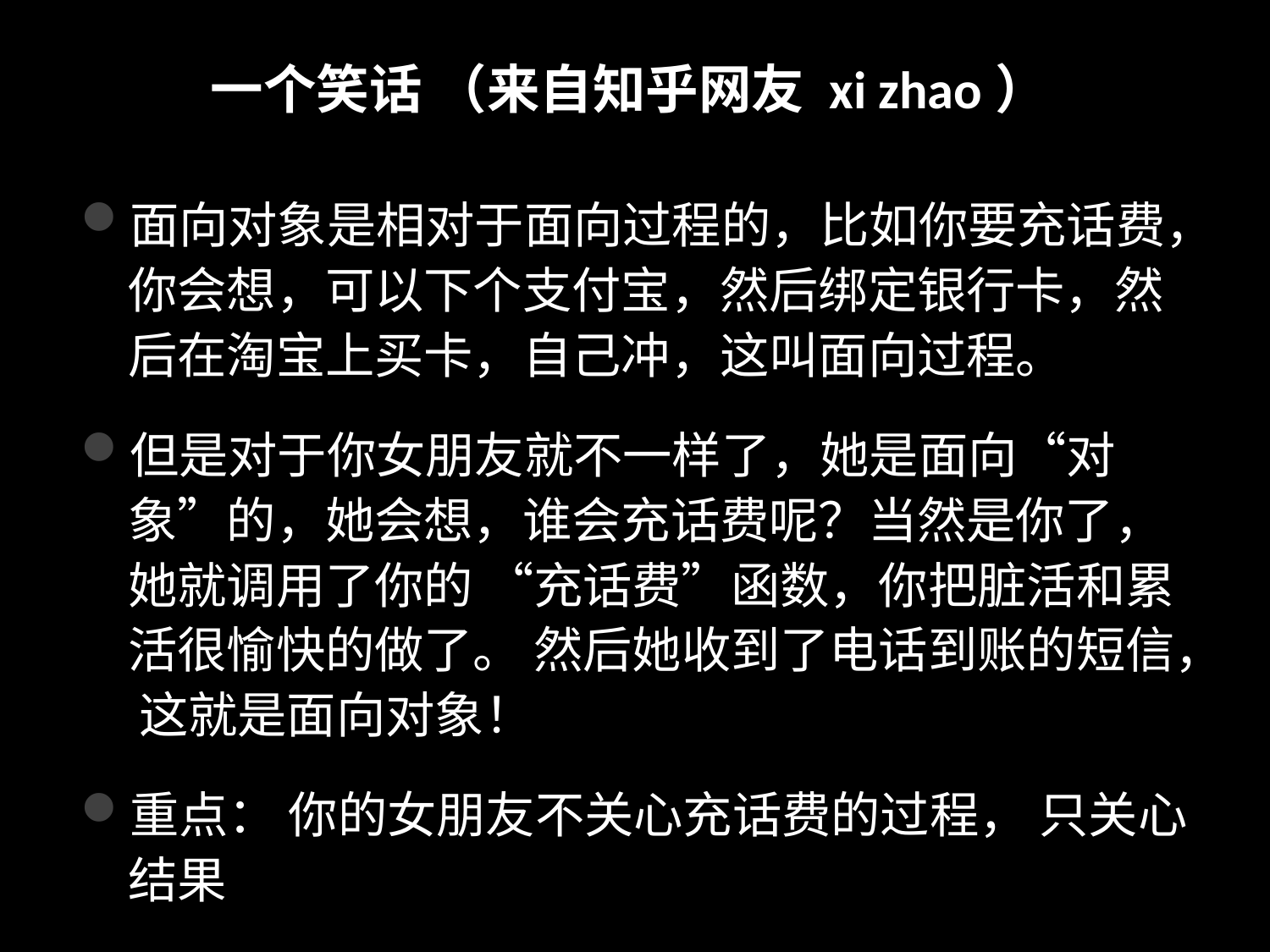

一个笑话 （来自知乎网友 xi zhao）

面向对象是相对于面向过程的，比如你要充话费，你会想，可以下个支付宝，然后绑定银行卡，然后在淘宝上买卡，自己冲，这叫面向过程。
但是对于你女朋友就不一样了，她是面向“对象”的，她会想，谁会充话费呢？当然是你了，她就调用了你的 “充话费”函数，你把脏活和累活很愉快的做了。 然后她收到了电话到账的短信， 这就是面向对象！
重点： 你的女朋友不关心充话费的过程， 只关心结果
4